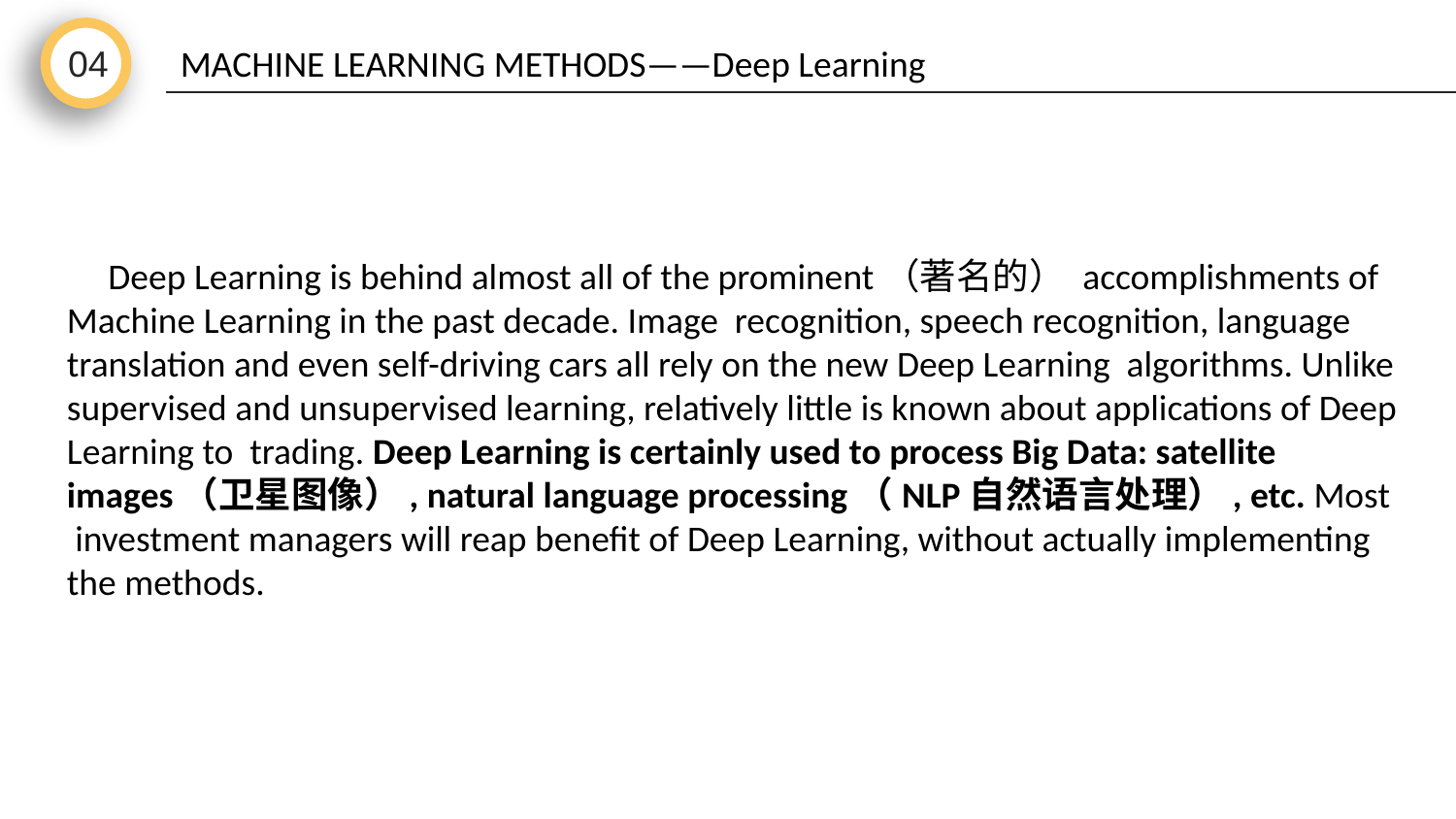

04
MACHINE LEARNING METHODS——Deep Learning

     Deep Learning is behind almost all of the prominent（著名的） accomplishments of Machine Learning in the past decade. Image  recognition, speech recognition, language translation and even self-driving cars all rely on the new Deep Learning  algorithms. Unlike supervised and unsupervised learning, relatively little is known about applications of Deep Learning to  trading. Deep Learning is certainly used to process Big Data: satellite images（卫星图像）, natural language processing（NLP自然语言处理）, etc. Most   investment managers will reap benefit of Deep Learning, without actually implementing the methods.